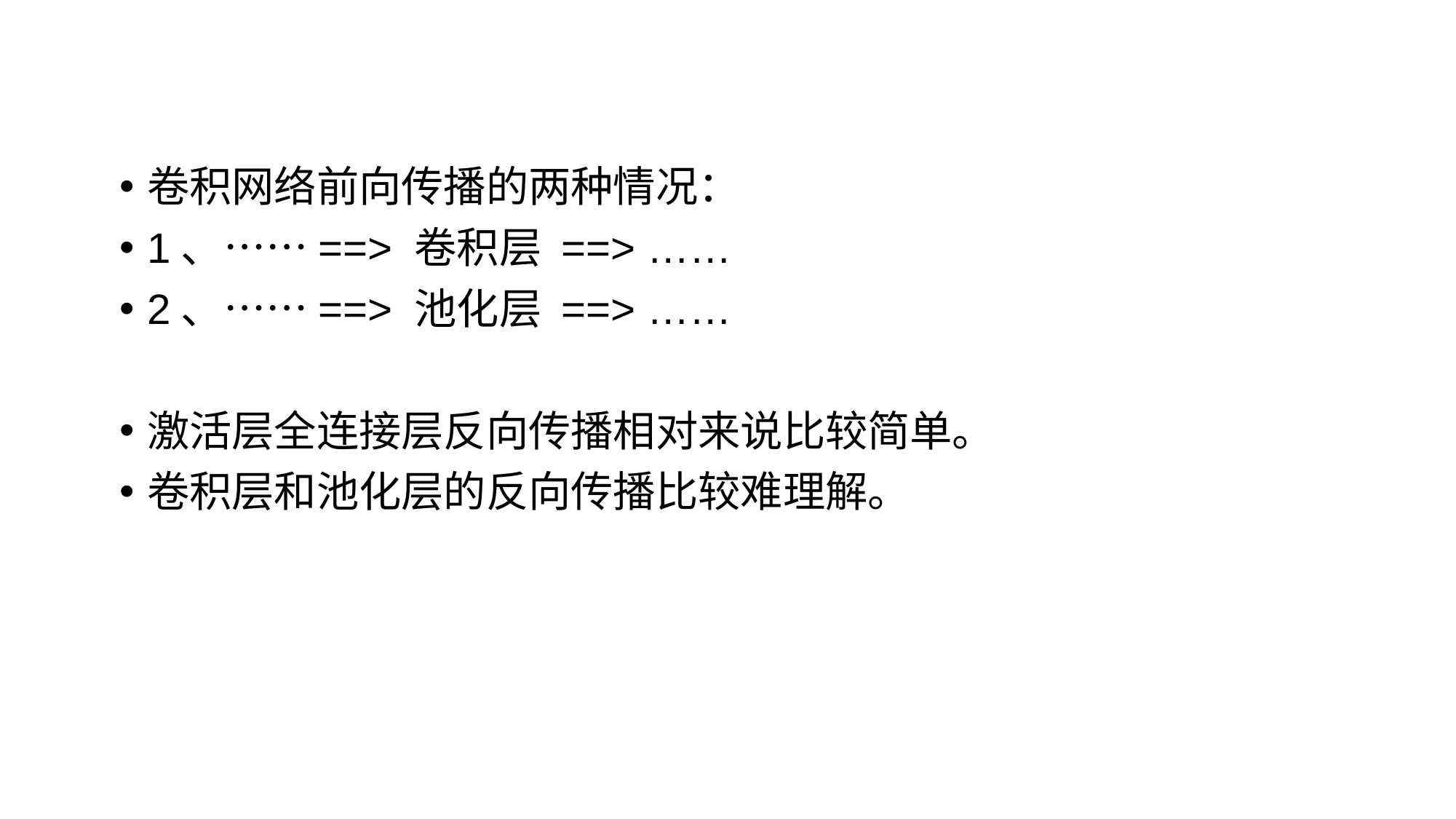

卷积网络前向传播的两种情况：
1、……==> 卷积层 ==> ……
2、……==> 池化层 ==> ……

激活层全连接层反向传播相对来说比较简单。
卷积层和池化层的反向传播比较难理解。